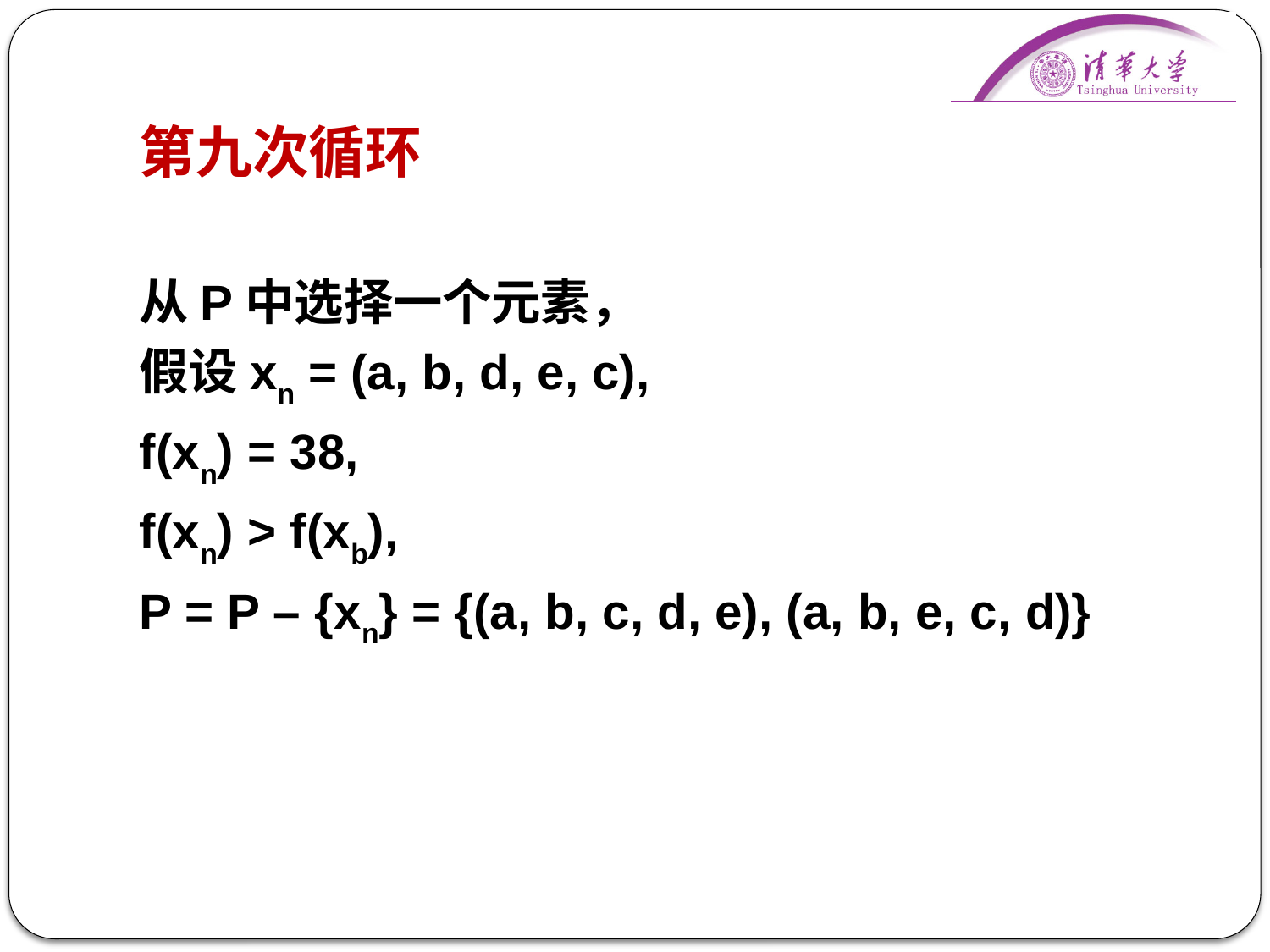

# 第九次循环
从P中选择一个元素，
假设xn = (a, b, d, e, c),
f(xn) = 38,
f(xn) > f(xb),
P = P – {xn} = {(a, b, c, d, e), (a, b, e, c, d)}